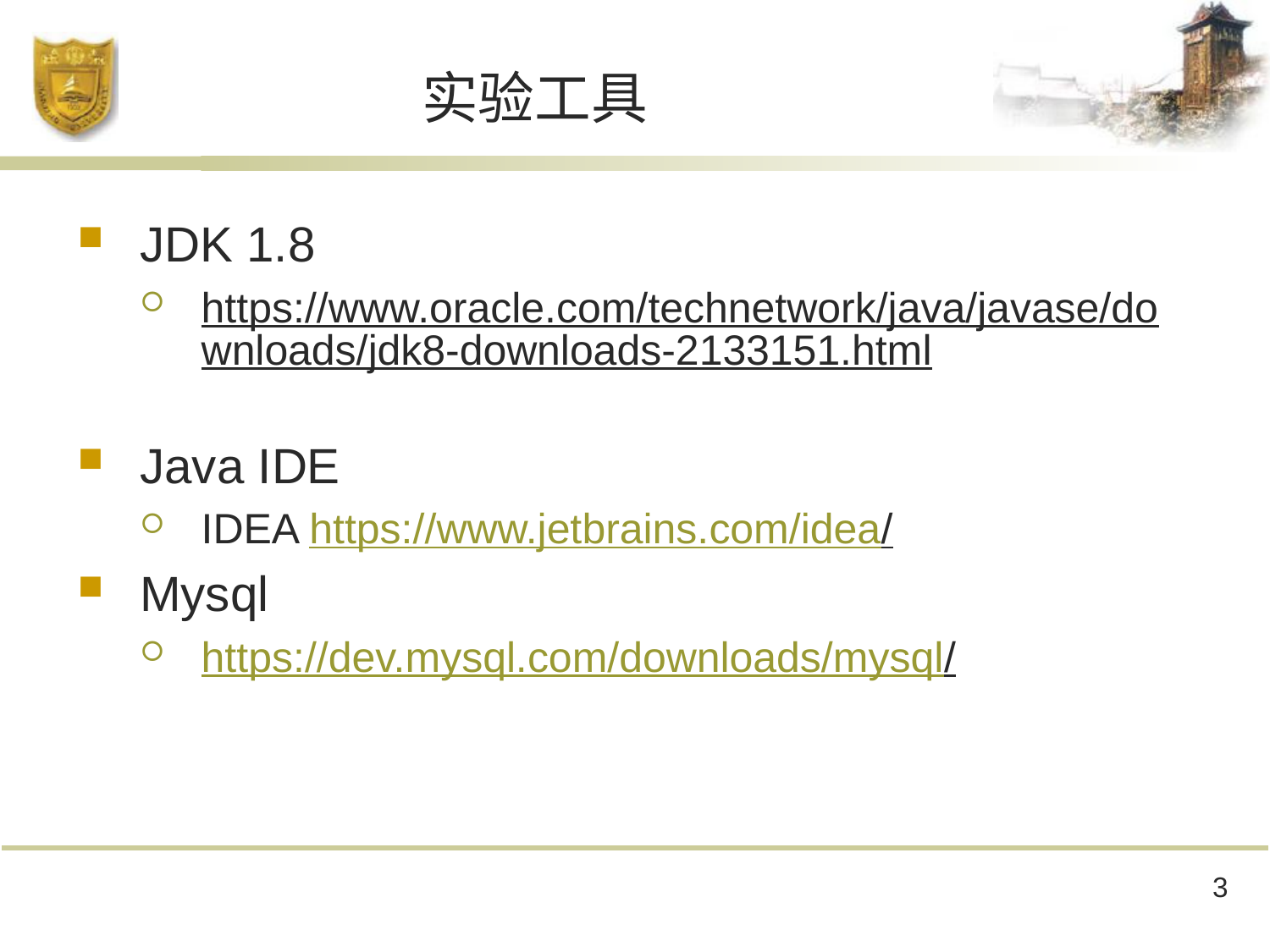

# 实验工具
JDK 1.8
https://www.oracle.com/technetwork/java/javase/downloads/jdk8-downloads-2133151.html
Java IDE
IDEA https://www.jetbrains.com/idea/
Mysql
https://dev.mysql.com/downloads/mysql/

3